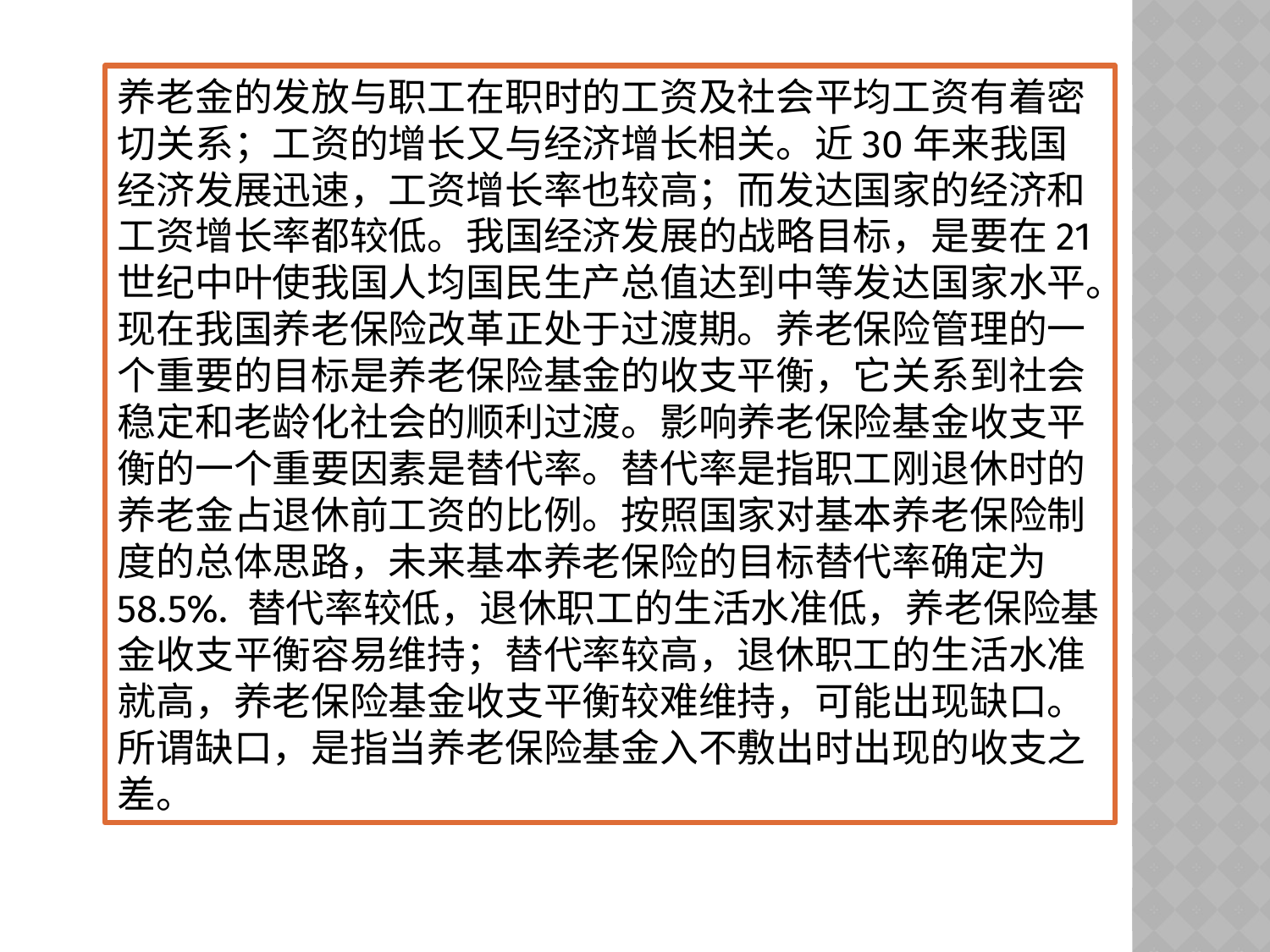

养老金的发放与职工在职时的工资及社会平均工资有着密切关系；工资的增长又与经济增长相关。近30年来我国经济发展迅速，工资增长率也较高；而发达国家的经济和工资增长率都较低。我国经济发展的战略目标，是要在21世纪中叶使我国人均国民生产总值达到中等发达国家水平。
现在我国养老保险改革正处于过渡期。养老保险管理的一个重要的目标是养老保险基金的收支平衡，它关系到社会稳定和老龄化社会的顺利过渡。影响养老保险基金收支平衡的一个重要因素是替代率。替代率是指职工刚退休时的养老金占退休前工资的比例。按照国家对基本养老保险制度的总体思路，未来基本养老保险的目标替代率确定为58.5%. 替代率较低，退休职工的生活水准低，养老保险基金收支平衡容易维持；替代率较高，退休职工的生活水准就高，养老保险基金收支平衡较难维持，可能出现缺口。所谓缺口，是指当养老保险基金入不敷出时出现的收支之差。